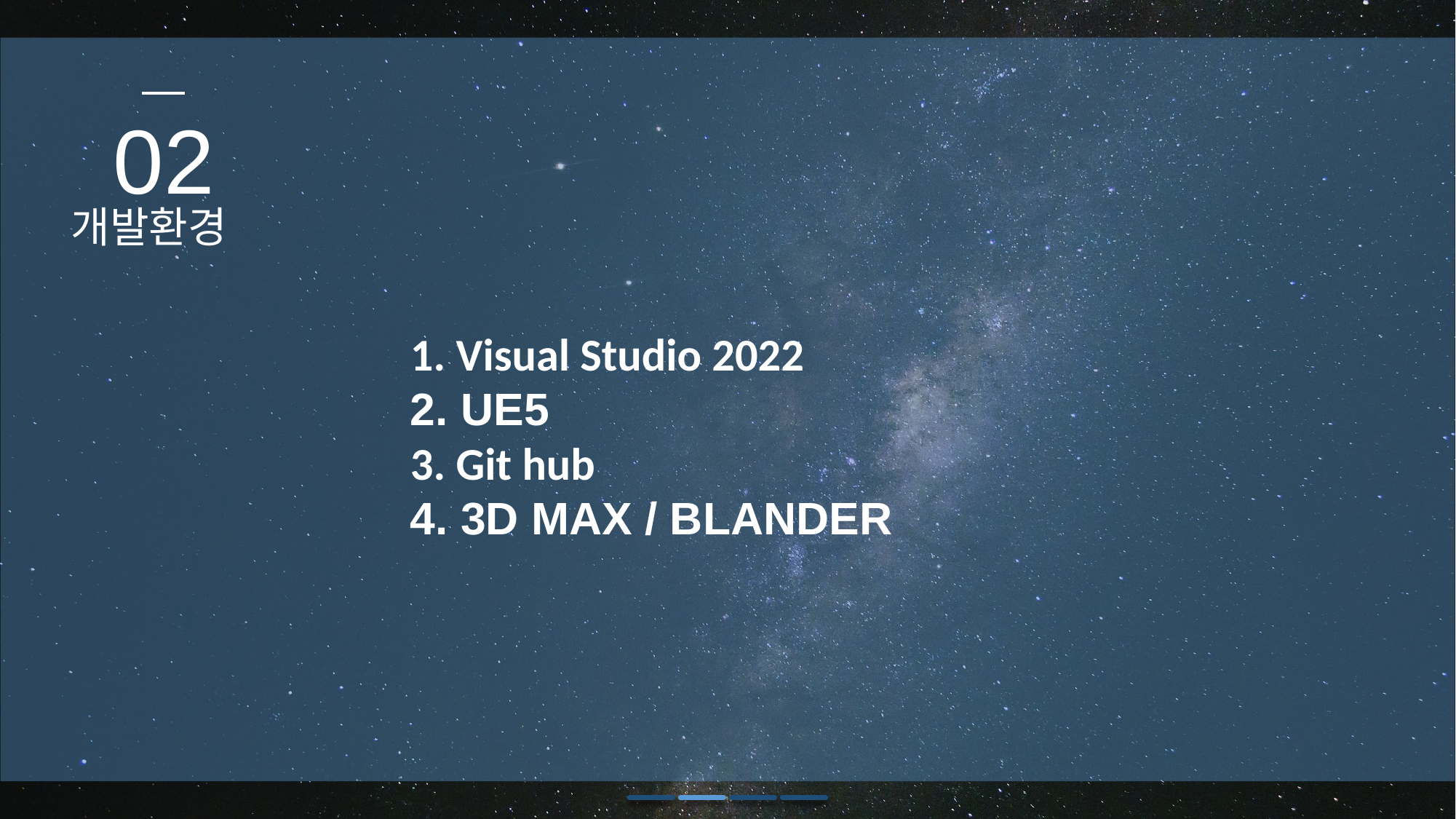

02
개발환경
1. Visual Studio 2022
2. UE5
3. Git hub
4. 3D MAX / BLANDER